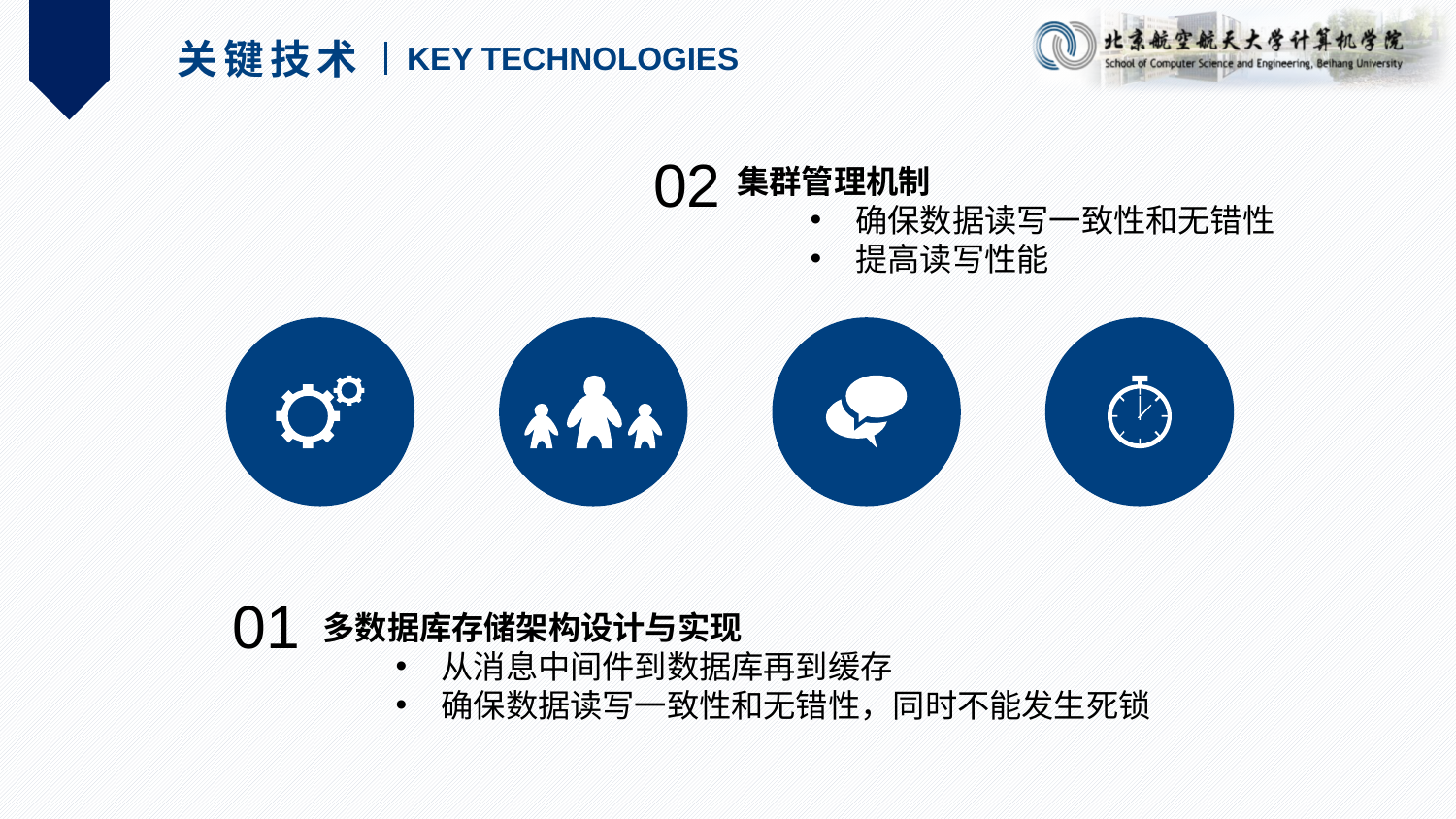

关键技术
KEY TECHNOLOGIES
02
集群管理机制
确保数据读写一致性和无错性
提高读写性能

01
多数据库存储架构设计与实现
从消息中间件到数据库再到缓存
确保数据读写一致性和无错性，同时不能发生死锁